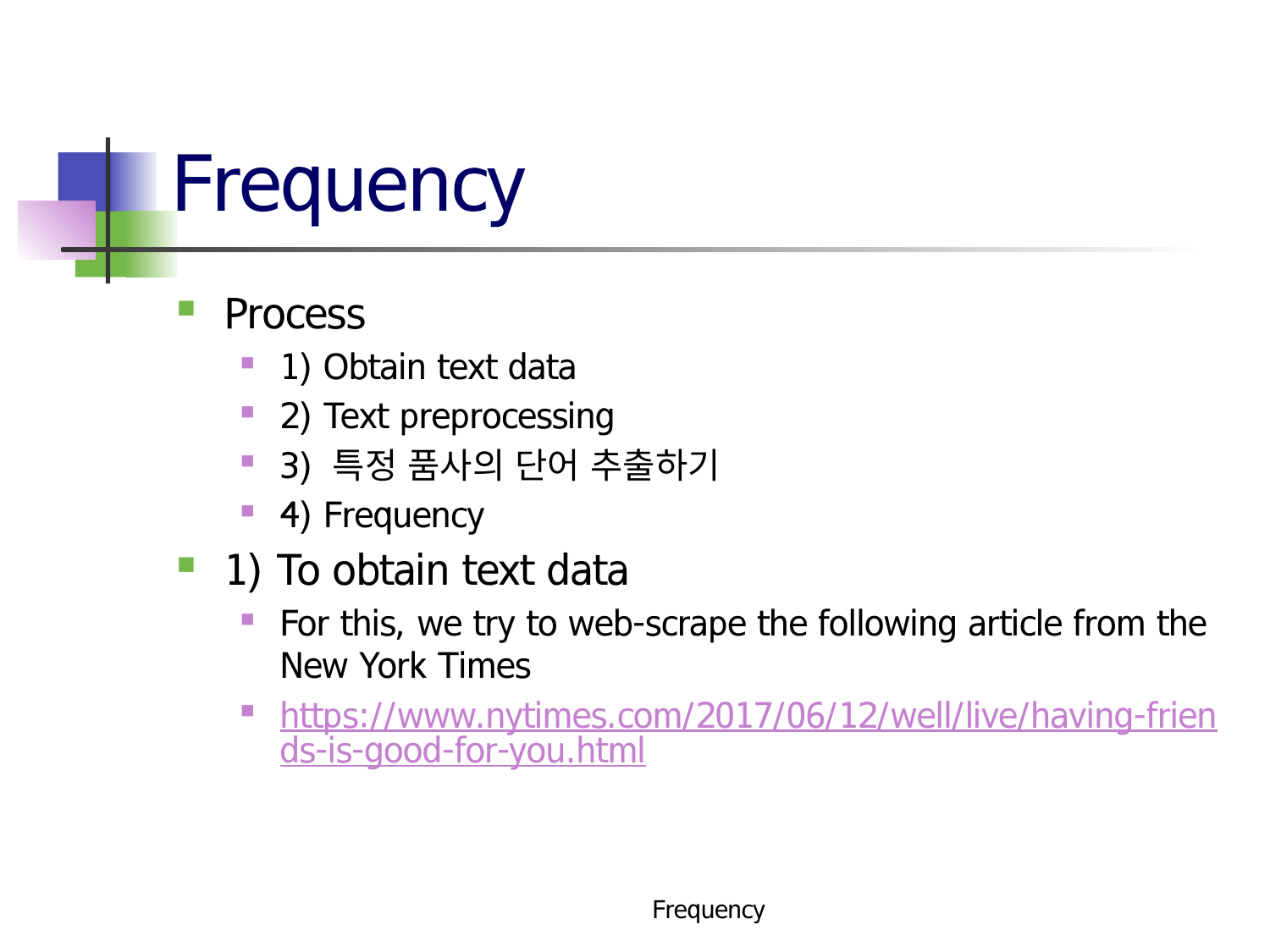

# Frequency
Process
1) Obtain text data
2) Text preprocessing
3) 특정 품사의 단어 추출하기
4) Frequency
1) To obtain text data
For this, we try to web-scrape the following article from the New York Times
https://www.nytimes.com/2017/06/12/well/live/having-friends-is-good-for-you.html
Frequency